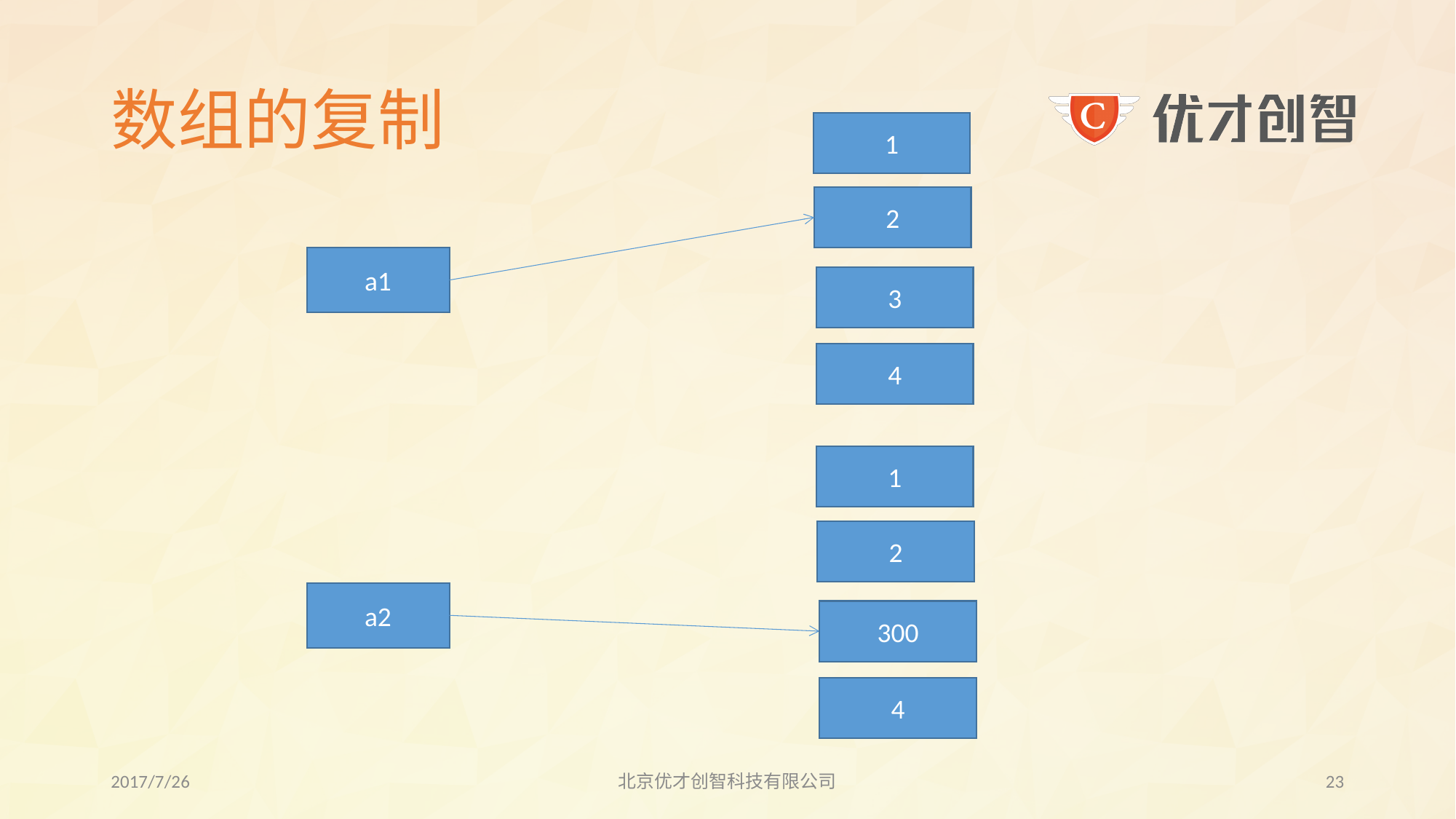

# 数组的复制
1
2
3
4
a1
1
2
300
4
a2
2017/7/26
北京优才创智科技有限公司
23